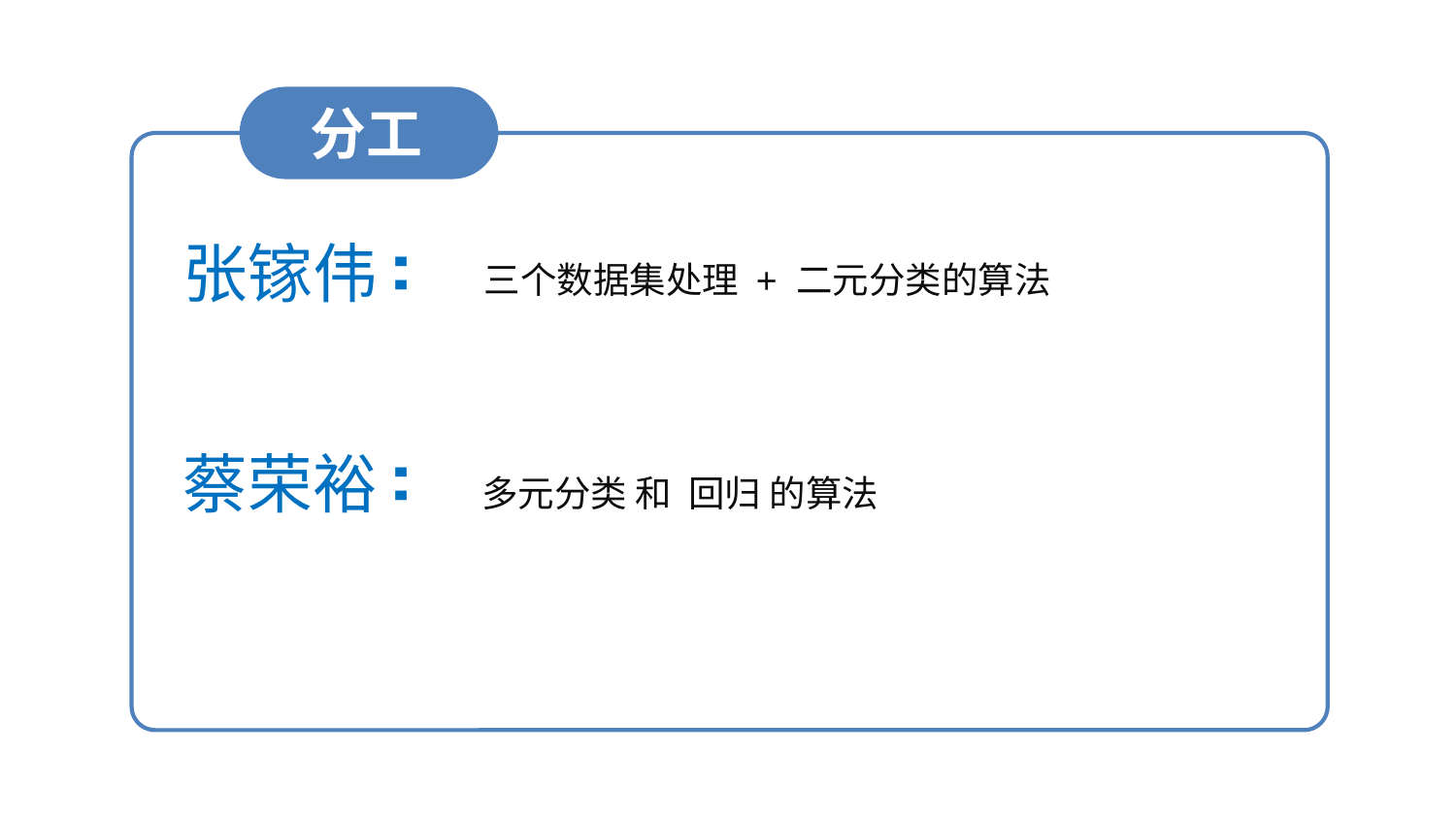

分工

张镓伟:
三个数据集处理 + 二元分类的算法
蔡荣裕:
多元分类 和  回归 的算法